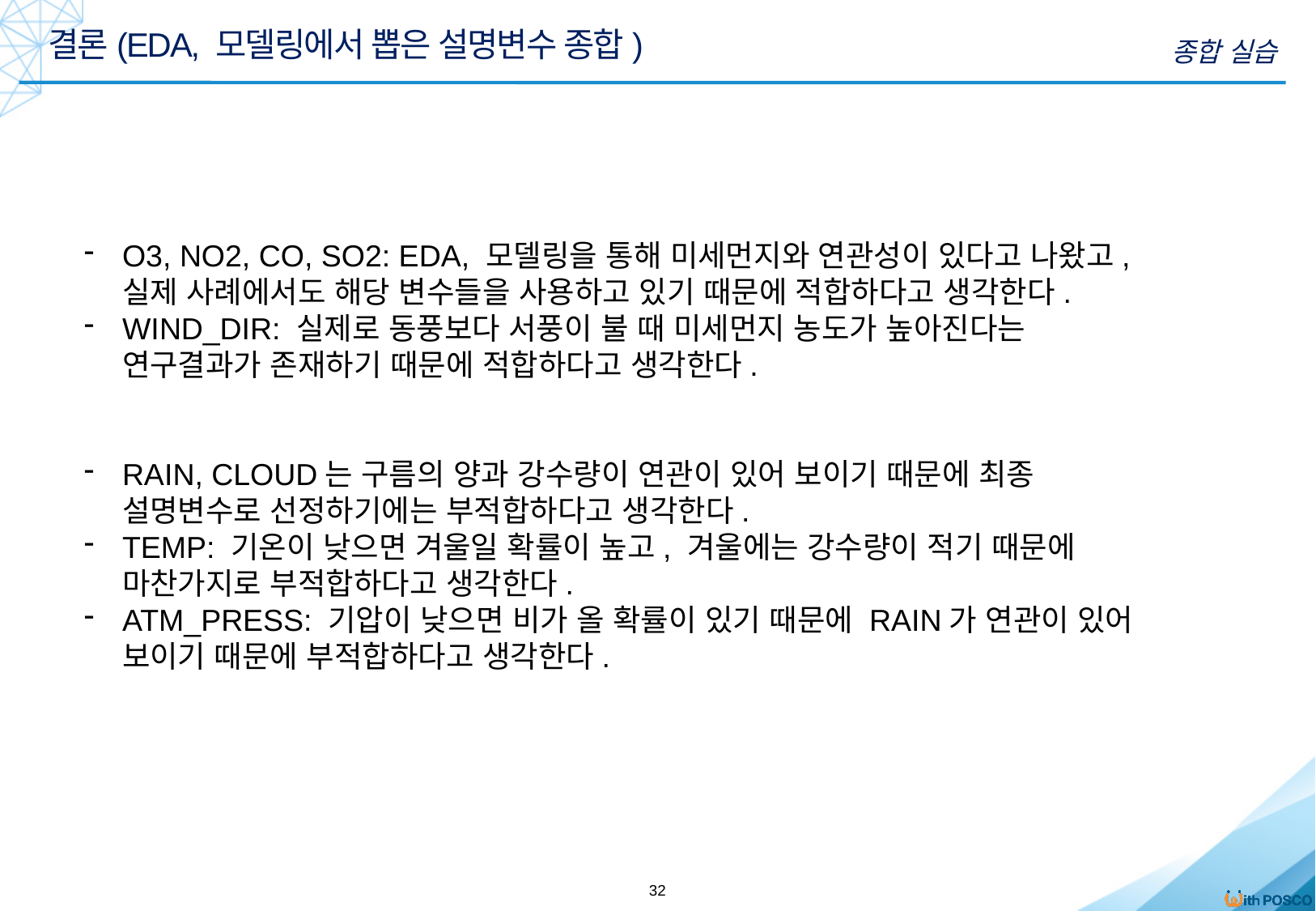

결론(EDA, 모델링에서 뽑은 설명변수 종합)
종합 실습
O3, NO2, CO, SO2: EDA, 모델링을 통해 미세먼지와 연관성이 있다고 나왔고, 실제 사례에서도 해당 변수들을 사용하고 있기 때문에 적합하다고 생각한다.
WIND_DIR: 실제로 동풍보다 서풍이 불 때 미세먼지 농도가 높아진다는 연구결과가 존재하기 때문에 적합하다고 생각한다.

RAIN, CLOUD는 구름의 양과 강수량이 연관이 있어 보이기 때문에 최종 설명변수로 선정하기에는 부적합하다고 생각한다.
TEMP: 기온이 낮으면 겨울일 확률이 높고, 겨울에는 강수량이 적기 때문에 마찬가지로 부적합하다고 생각한다.
ATM_PRESS: 기압이 낮으면 비가 올 확률이 있기 때문에 RAIN가 연관이 있어 보이기 때문에 부적합하다고 생각한다.